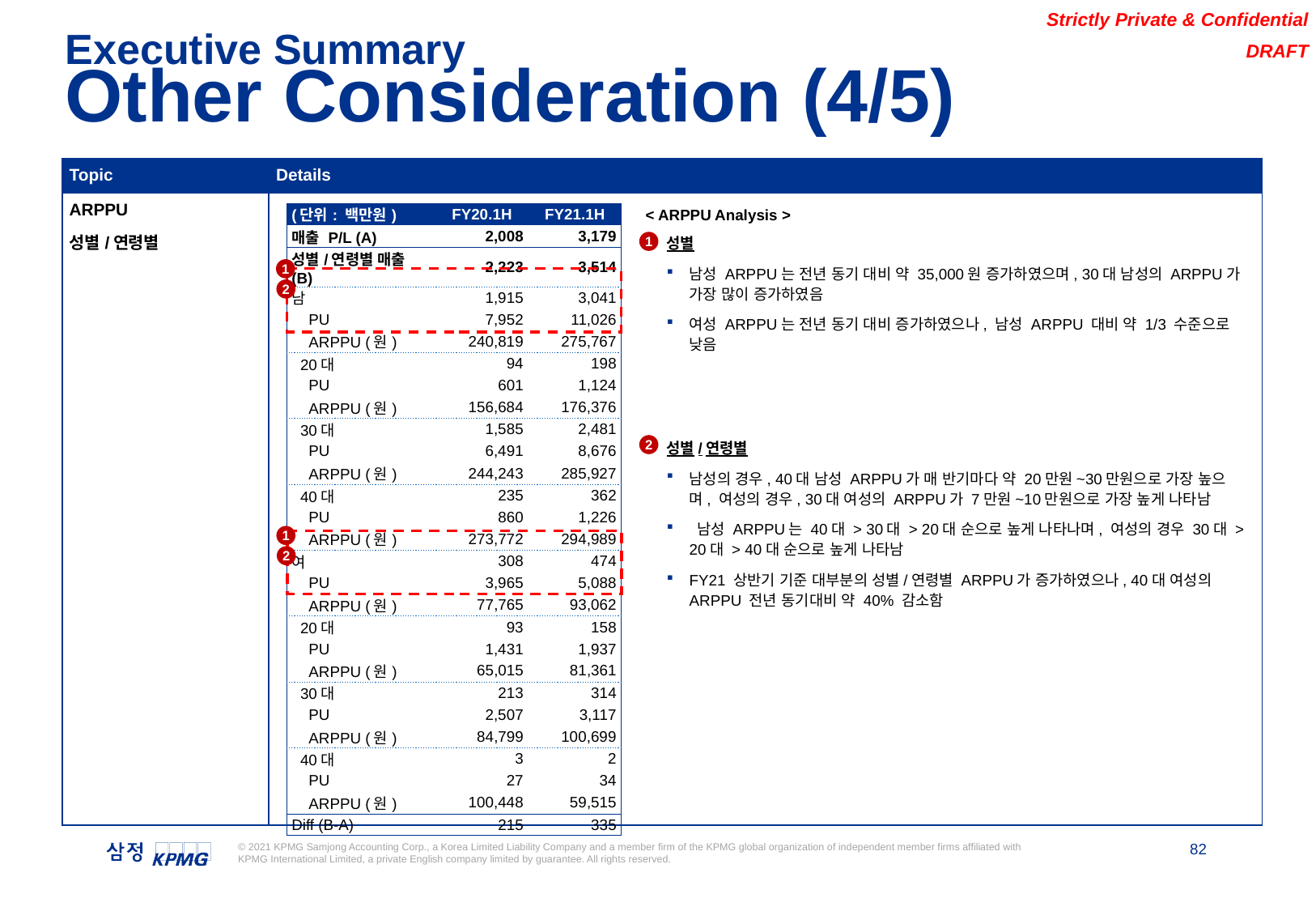

Executive Summary
Other Consideration (4/5)
| Topic | Details |
| --- | --- |
| ARPPU 성별/연령별 |  |
| (단위: 백만원) | FY20.1H | FY21.1H |
| --- | --- | --- |
| 매출 P/L (A) | 2,008 | 3,179 |
| 성별/연령별 매출 (B) | 2,223 | 3,514 |
| 남 | 1,915 | 3,041 |
| PU | 7,952 | 11,026 |
| ARPPU (원) | 240,819 | 275,767 |
| 20대 | 94 | 198 |
| PU | 601 | 1,124 |
| ARPPU (원) | 156,684 | 176,376 |
| 30대 | 1,585 | 2,481 |
| PU | 6,491 | 8,676 |
| ARPPU (원) | 244,243 | 285,927 |
| 40대 | 235 | 362 |
| PU | 860 | 1,226 |
| ARPPU (원) | 273,772 | 294,989 |
| 여 | 308 | 474 |
| PU | 3,965 | 5,088 |
| ARPPU (원) | 77,765 | 93,062 |
| 20대 | 93 | 158 |
| PU | 1,431 | 1,937 |
| ARPPU (원) | 65,015 | 81,361 |
| 30대 | 213 | 314 |
| PU | 2,507 | 3,117 |
| ARPPU (원) | 84,799 | 100,699 |
| 40대 | 3 | 2 |
| PU | 27 | 34 |
| ARPPU (원) | 100,448 | 59,515 |
| Diff (B-A) | 215 | 335 |
< ARPPU Analysis >
1
성별
남성 ARPPU는 전년 동기 대비 약 35,000원 증가하였으며, 30대 남성의 ARPPU가 가장 많이 증가하였음
여성 ARPPU는 전년 동기 대비 증가하였으나, 남성 ARPPU 대비 약 1/3 수준으로 낮음
1

2
2
성별/연령별
남성의 경우, 40대 남성 ARPPU가 매 반기마다 약 20만원~30만원으로 가장 높으며, 여성의 경우, 30대 여성의 ARPPU가 7만원~10만원으로 가장 높게 나타남
 남성 ARPPU는 40대 > 30대 > 20대 순으로 높게 나타나며, 여성의 경우 30대 > 20대 > 40대 순으로 높게 나타남
FY21 상반기 기준 대부분의 성별/연령별 ARPPU가 증가하였으나, 40대 여성의 ARPPU 전년 동기대비 약 40% 감소함
1

2